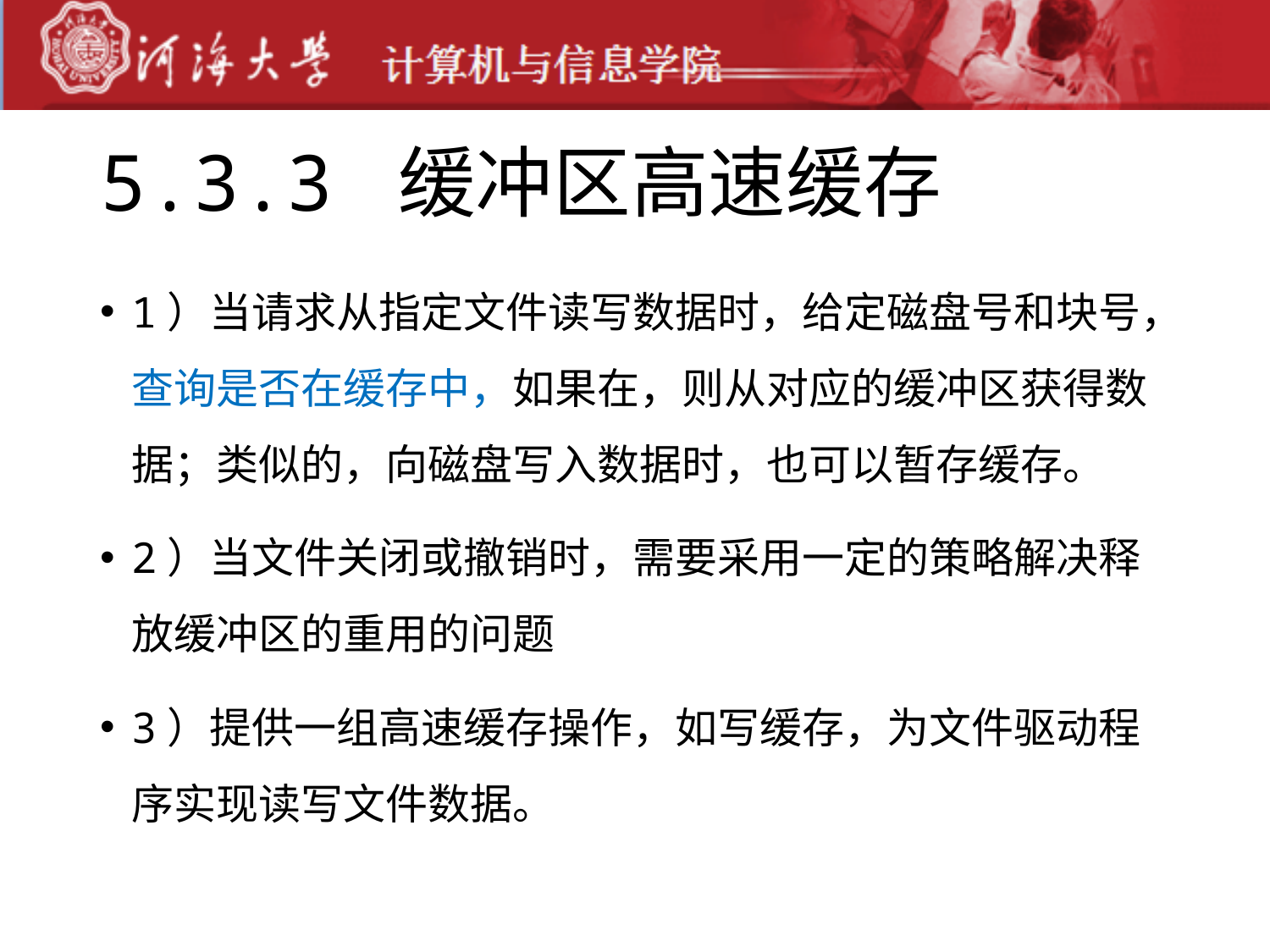

# 5.3.3 缓冲区高速缓存
1）当请求从指定文件读写数据时，给定磁盘号和块号，查询是否在缓存中，如果在，则从对应的缓冲区获得数据；类似的，向磁盘写入数据时，也可以暂存缓存。
2）当文件关闭或撤销时，需要采用一定的策略解决释放缓冲区的重用的问题
3）提供一组高速缓存操作，如写缓存，为文件驱动程序实现读写文件数据。